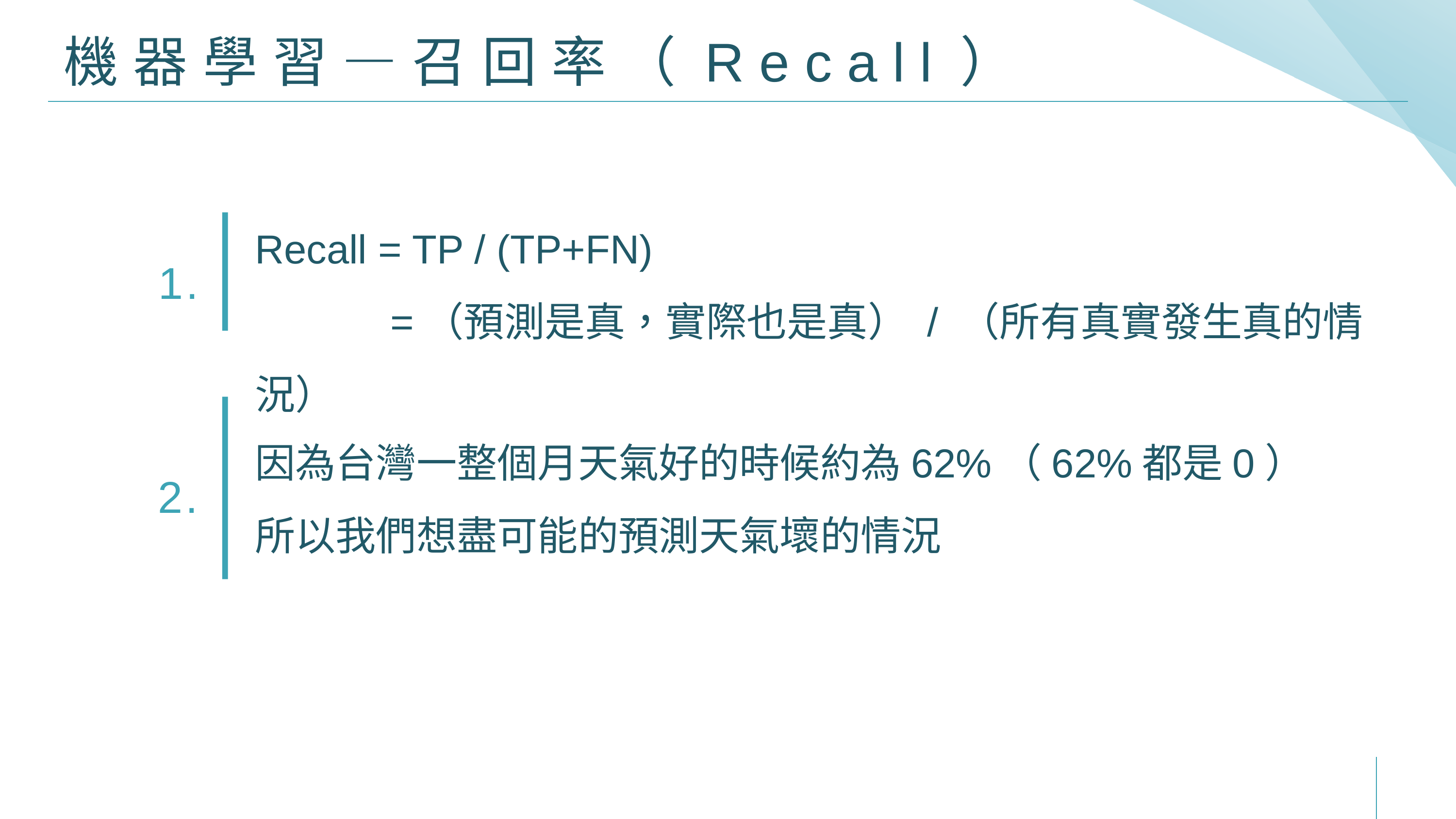

# 機器學習—召回率（Recall）
Recall = TP / (TP+FN)
            =（預測是真，實際也是真） / （所有真實發生真的情況）

1.

因為台灣一整個月天氣好的時候約為62%（62%都是0）
所以我們想盡可能的預測天氣壞的情況
2.